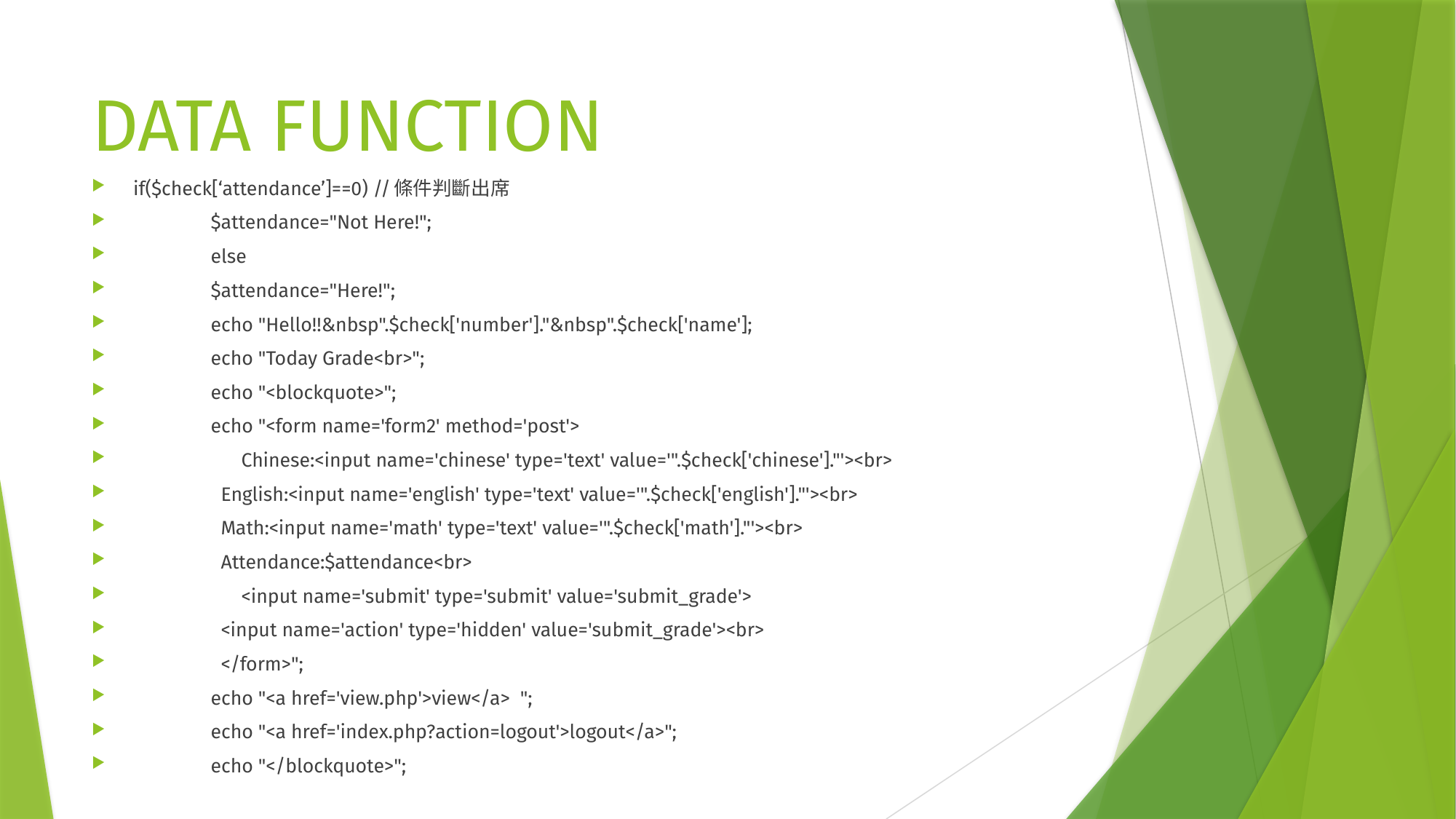

# DATA FUNCTION
if($check[‘attendance’]==0) //條件判斷出席
				$attendance="Not Here!";
			else
				$attendance="Here!";
			echo "Hello!!&nbsp".$check['number']."&nbsp".$check['name'];
			echo "Today Grade<br>";
			echo "<blockquote>";
			echo "<form name='form2' method='post'>
			      Chinese:<input name='chinese' type='text' value='".$check['chinese']."'><br>
				  English:<input name='english' type='text' value='".$check['english']."'><br>
				  Math:<input name='math' type='text' value='".$check['math']."'><br>
				  Attendance:$attendance<br>
			      <input name='submit' type='submit' value='submit_grade'>
				  <input name='action' type='hidden' value='submit_grade'><br>
				  </form>";
			echo "<a href='view.php'>view</a>  ";
			echo "<a href='index.php?action=logout'>logout</a>";
			echo "</blockquote>";